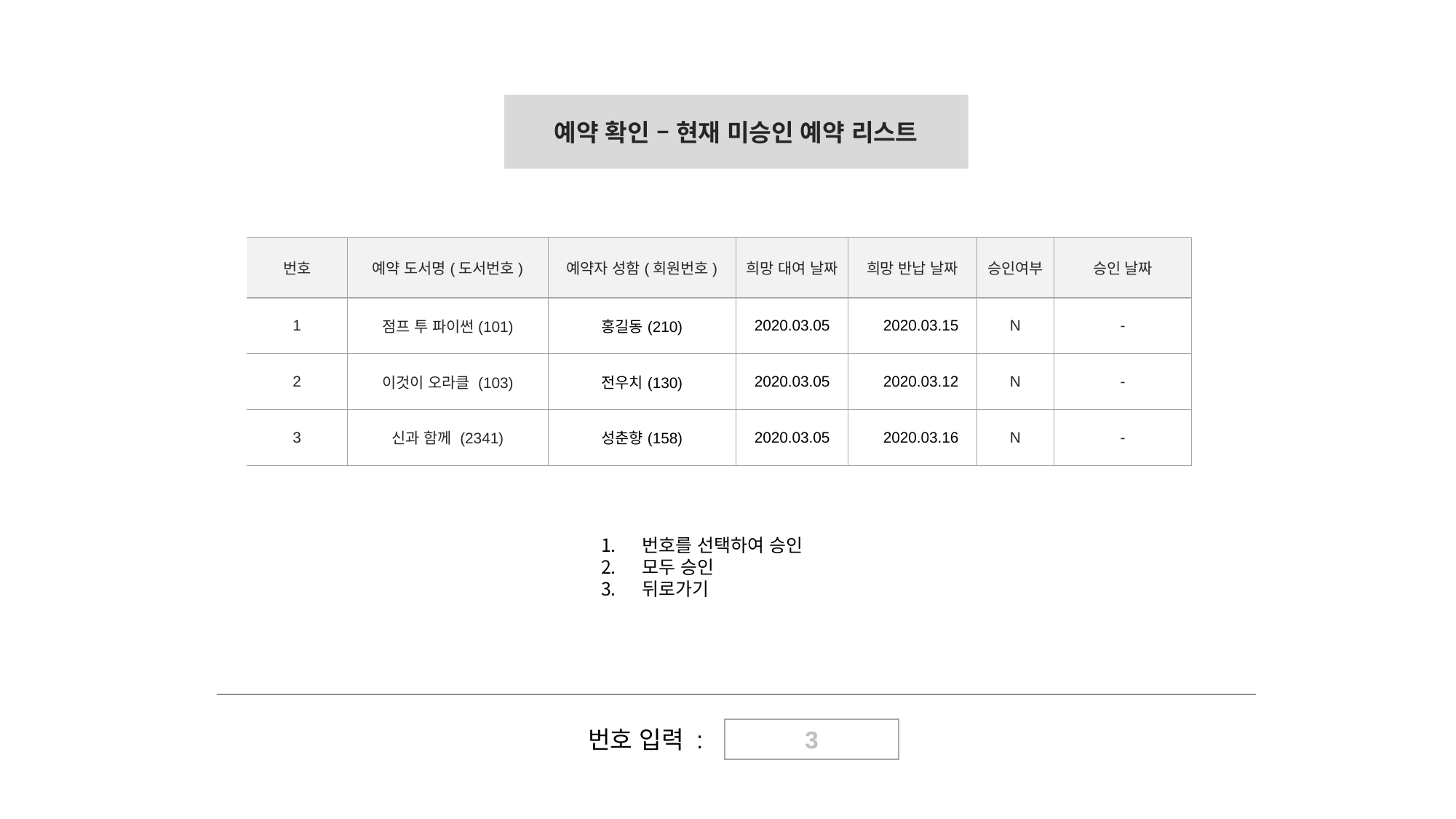

예약 확인 – 현재 미승인 예약 리스트
| 번호 | 예약 도서명(도서번호) | 예약자 성함(회원번호) | 희망 대여 날짜 | 희망 반납 날짜 | 승인여부 | 승인 날짜 |
| --- | --- | --- | --- | --- | --- | --- |
| 1 | 점프 투 파이썬(101) | 홍길동(210) | 2020.03.05 | 2020.03.15 | N | - |
| 2 | 이것이 오라클 (103) | 전우치(130) | 2020.03.05 | 2020.03.12 | N | - |
| 3 | 신과 함께 (2341) | 성춘향(158) | 2020.03.05 | 2020.03.16 | N | - |
번호를 선택하여 승인
모두 승인
뒤로가기

번호 입력 :
3